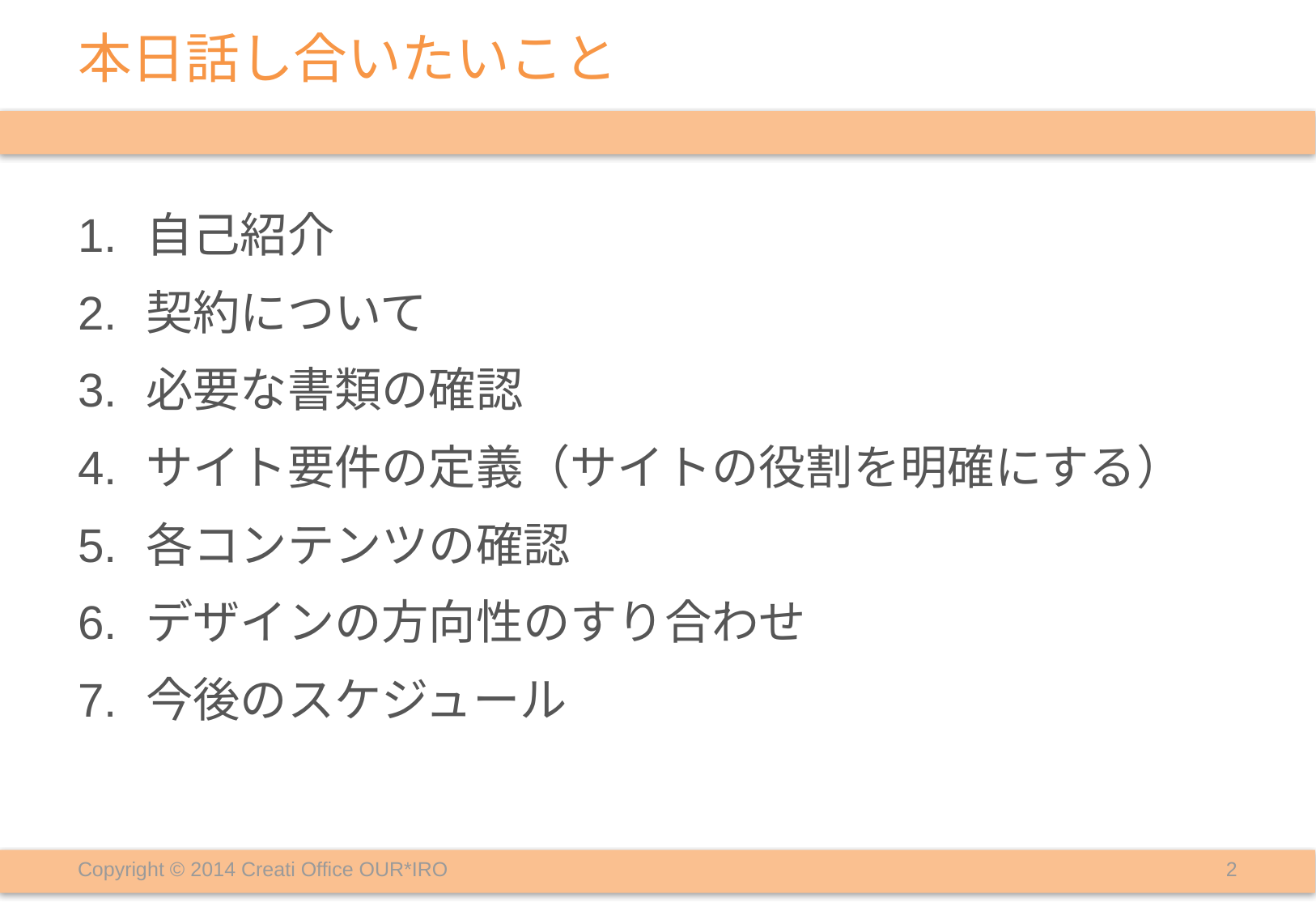

# 本日話し合いたいこと
自己紹介
契約について
必要な書類の確認
サイト要件の定義（サイトの役割を明確にする）
各コンテンツの確認
デザインの方向性のすり合わせ
今後のスケジュール
Copyright © 2014 Creati Office OUR*IRO
2